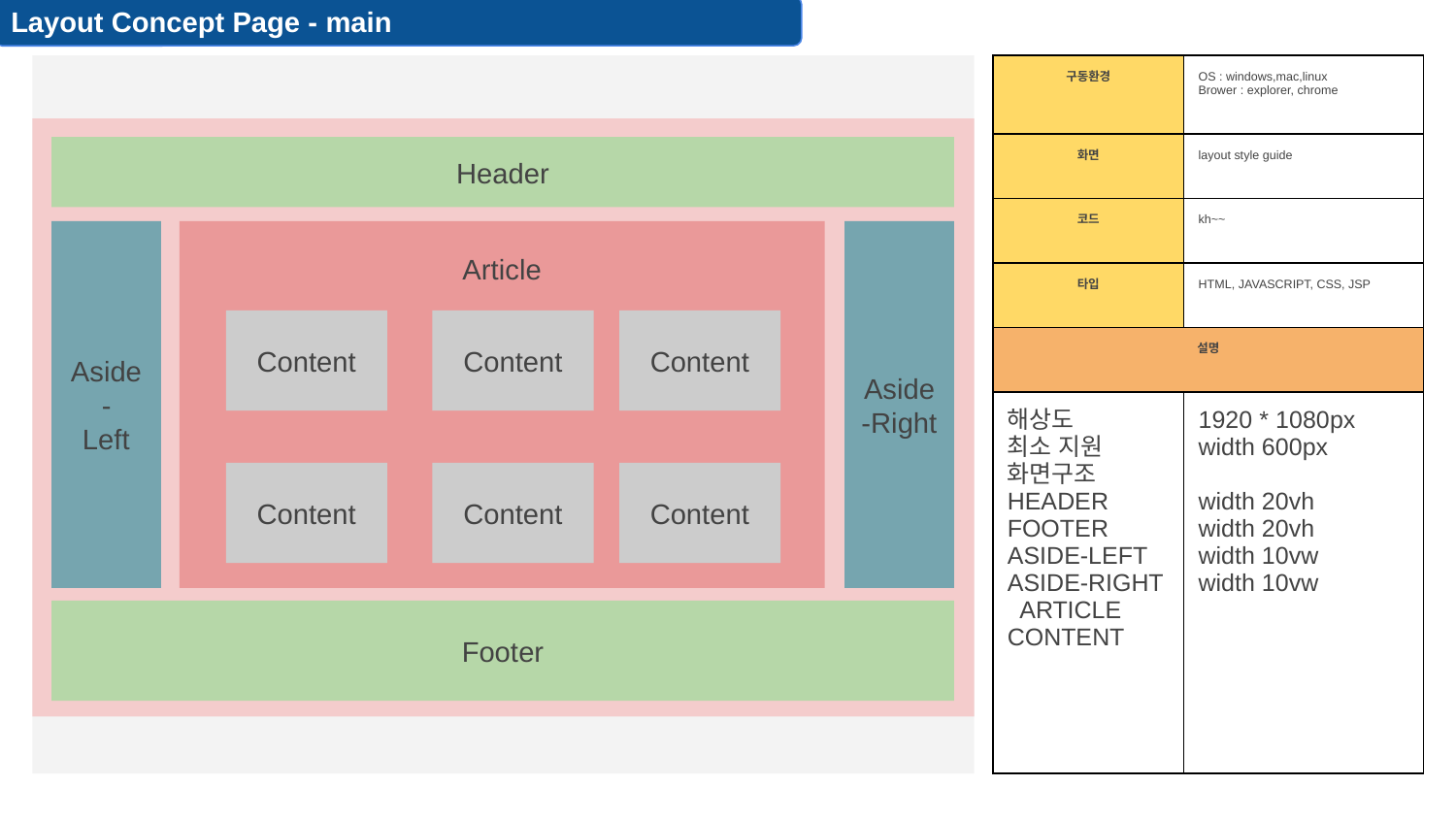

Layout Concept Page - main
| 구동환경 |  | OS : windows,mac,linux Brower : explorer, chrome |
| --- | --- | --- |
| 화면 |  | layout style guide |
| 코드 |  | kh~~ |
| 타입 |  | HTML, JAVASCRIPT, CSS, JSP |
| 설명 |  |  |
| 해상도 최소 지원 화면구조 HEADER FOOTER ASIDE-LEFT ASIDE-RIGHT ARTICLE CONTENT |  | 1920 \* 1080px width 600px width 20vh width 20vh width 10vw width 10vw |

Header
Aside
-
Left
Article

Aside
-Right
Content
Content
Content
Content
Content
Content
Footer